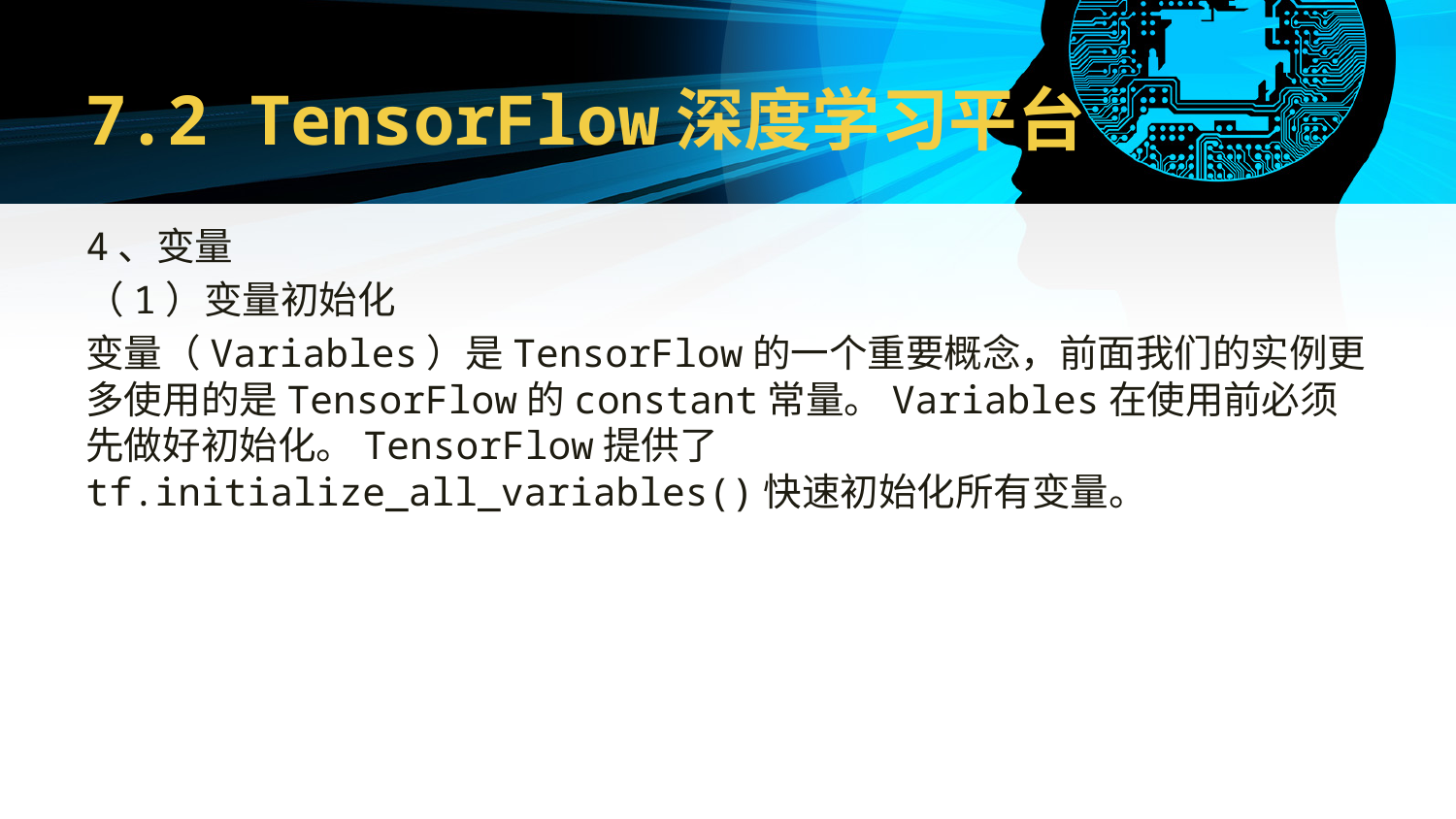

# 7.2 TensorFlow深度学习平台
4、变量
（1）变量初始化
变量（Variables）是TensorFlow的一个重要概念，前面我们的实例更多使用的是TensorFlow的constant常量。Variables在使用前必须先做好初始化。TensorFlow提供了tf.initialize_all_variables()快速初始化所有变量。